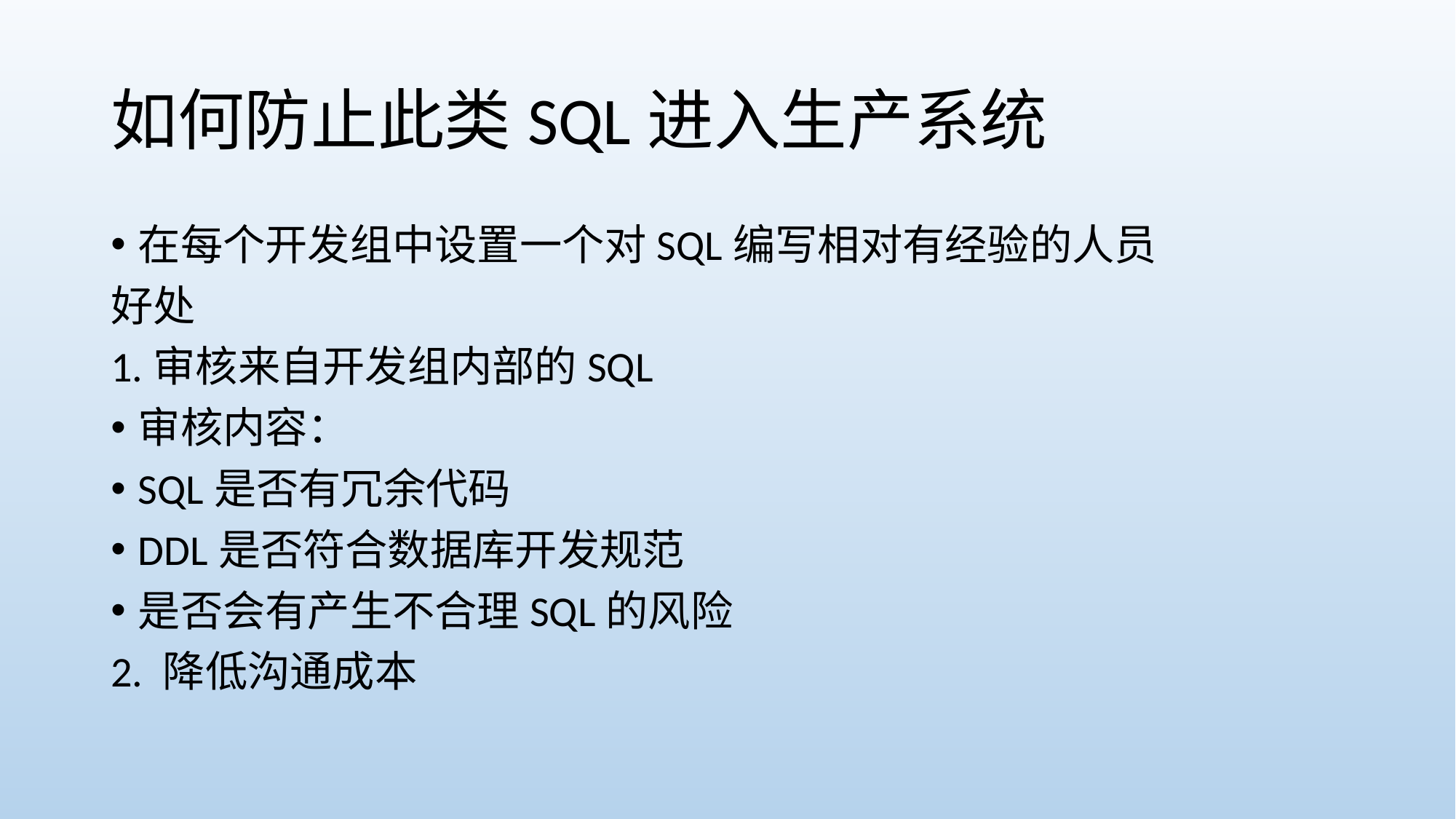

# 如何防止此类SQL进入生产系统
在每个开发组中设置一个对SQL编写相对有经验的人员
好处
1.审核来自开发组内部的SQL
审核内容：
SQL是否有冗余代码
DDL是否符合数据库开发规范
是否会有产生不合理SQL的风险
2. 降低沟通成本